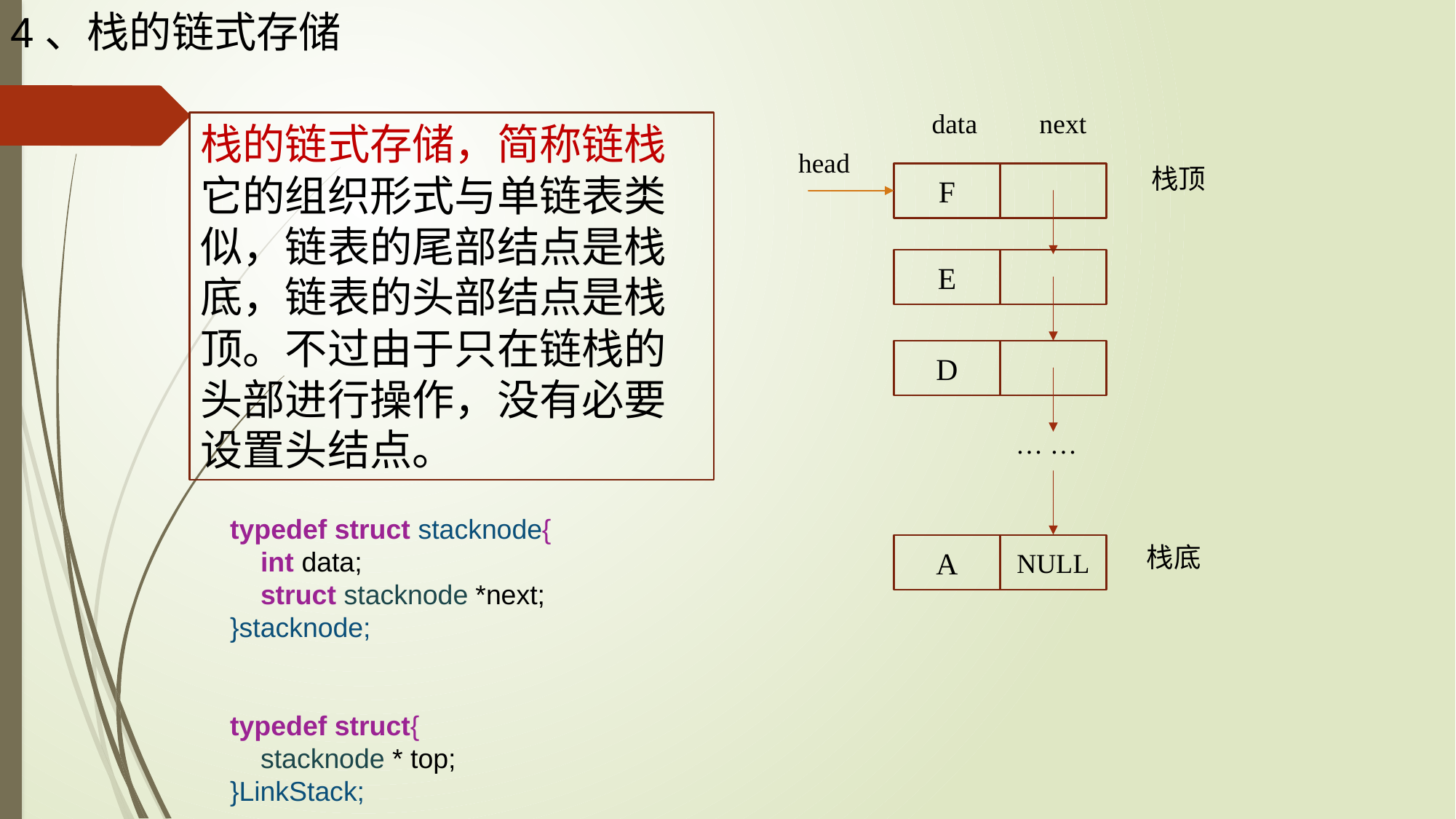

4、栈的链式存储
data         next
栈的链式存储，简称链栈
它的组织形式与单链表类似，链表的尾部结点是栈底，链表的头部结点是栈顶。不过由于只在链栈的头部进行操作，没有必要设置头结点。
head
栈顶
F

E

D

… …
typedef struct stacknode{
    int data;
    struct stacknode *next;
}stacknode;

typedef struct{
    stacknode * top;
}LinkStack;
栈底
A
NULL